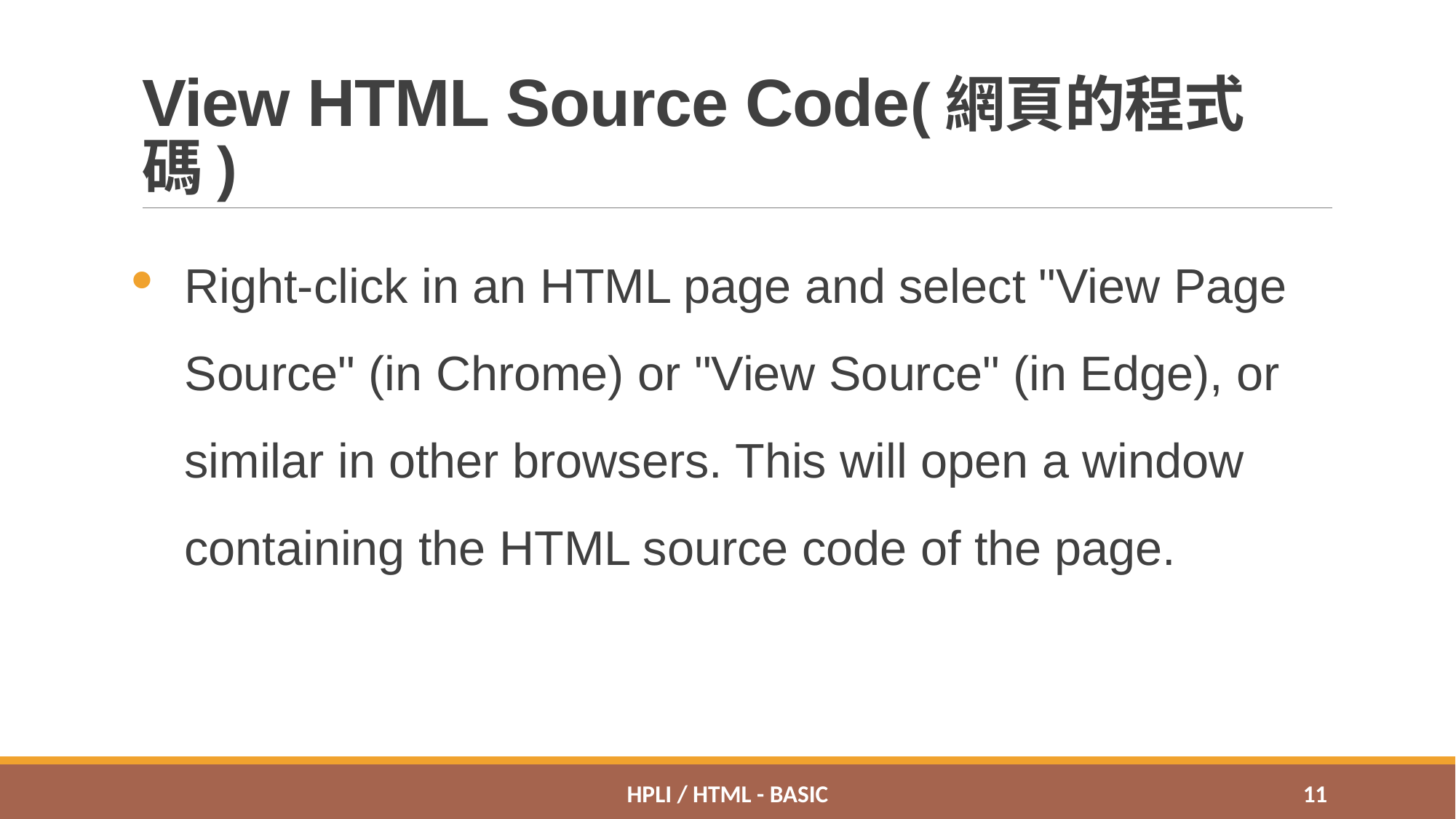

# View HTML Source Code(網頁的程式碼)
Right-click in an HTML page and select "View Page Source" (in Chrome) or "View Source" (in Edge), or similar in other browsers. This will open a window containing the HTML source code of the page.

HPLI / HTML - Basic
11